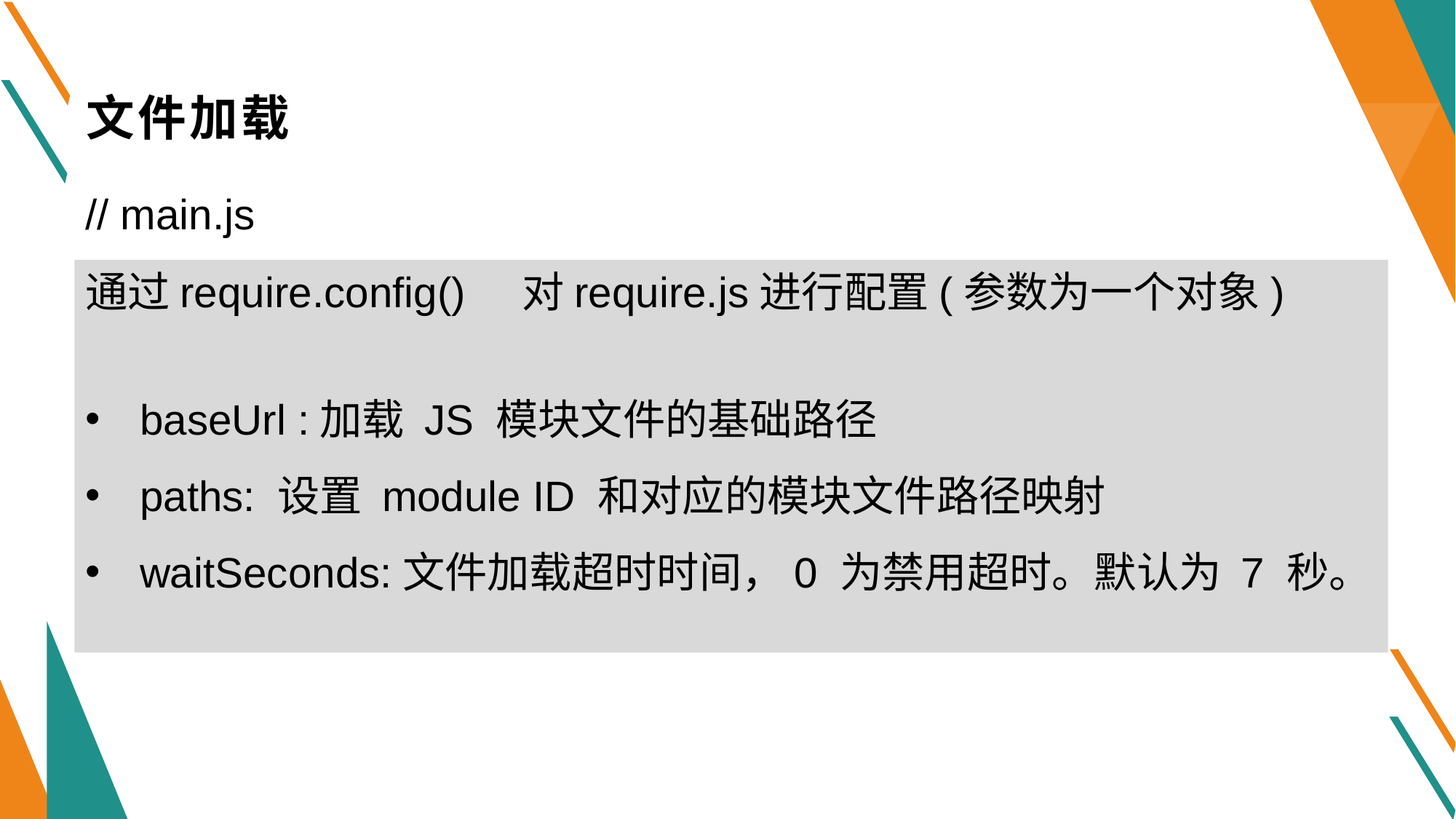

# 文件加载
// main.js
通过require.config()	对require.js进行配置(参数为一个对象)

baseUrl :加载 JS 模块文件的基础路径
paths: 设置 module ID 和对应的模块文件路径映射
waitSeconds:文件加载超时时间，0 为禁用超时。默认为 7 秒。